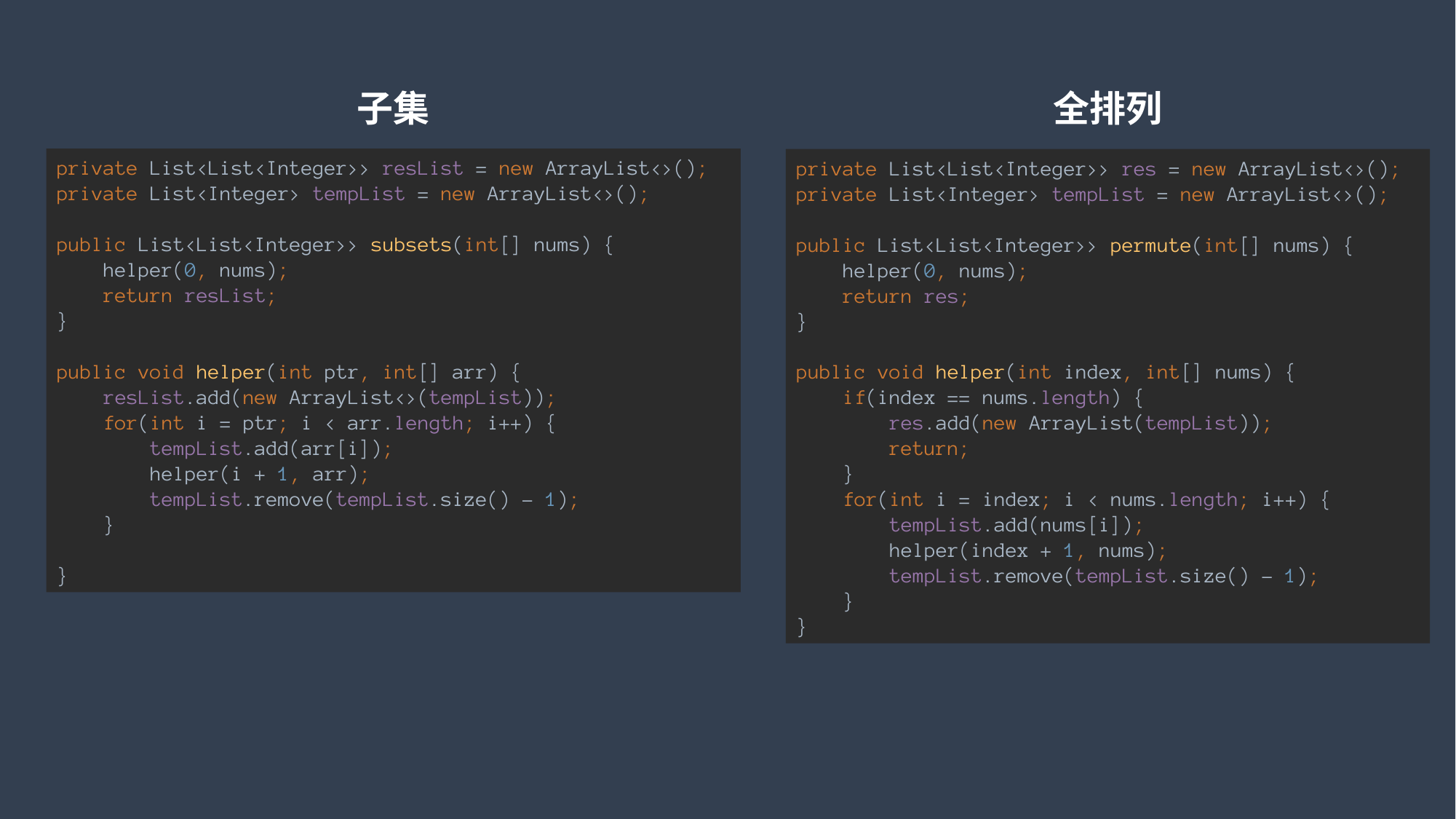

全排列
子集
private List<List<Integer>> resList = new ArrayList<>();
private List<Integer> tempList = new ArrayList<>();
public List<List<Integer>> subsets(int[] nums) {
    helper(0, nums);
    return resList;
}
public void helper(int ptr, int[] arr) {
    resList.add(new ArrayList<>(tempList));
    for(int i = ptr; i < arr.length; i++) {
        tempList.add(arr[i]);
        helper(i + 1, arr);
        tempList.remove(tempList.size() - 1);
    }
}
private List<List<Integer>> res = new ArrayList<>();
private List<Integer> tempList = new ArrayList<>();
public List<List<Integer>> permute(int[] nums) {
    helper(0, nums);
    return res;
}
public void helper(int index, int[] nums) {
    if(index == nums.length) {
        res.add(new ArrayList(tempList));
        return;
    }
    for(int i = index; i < nums.length; i++) {
        tempList.add(nums[i]);
        helper(index + 1, nums);
        tempList.remove(tempList.size() - 1);
    }
}